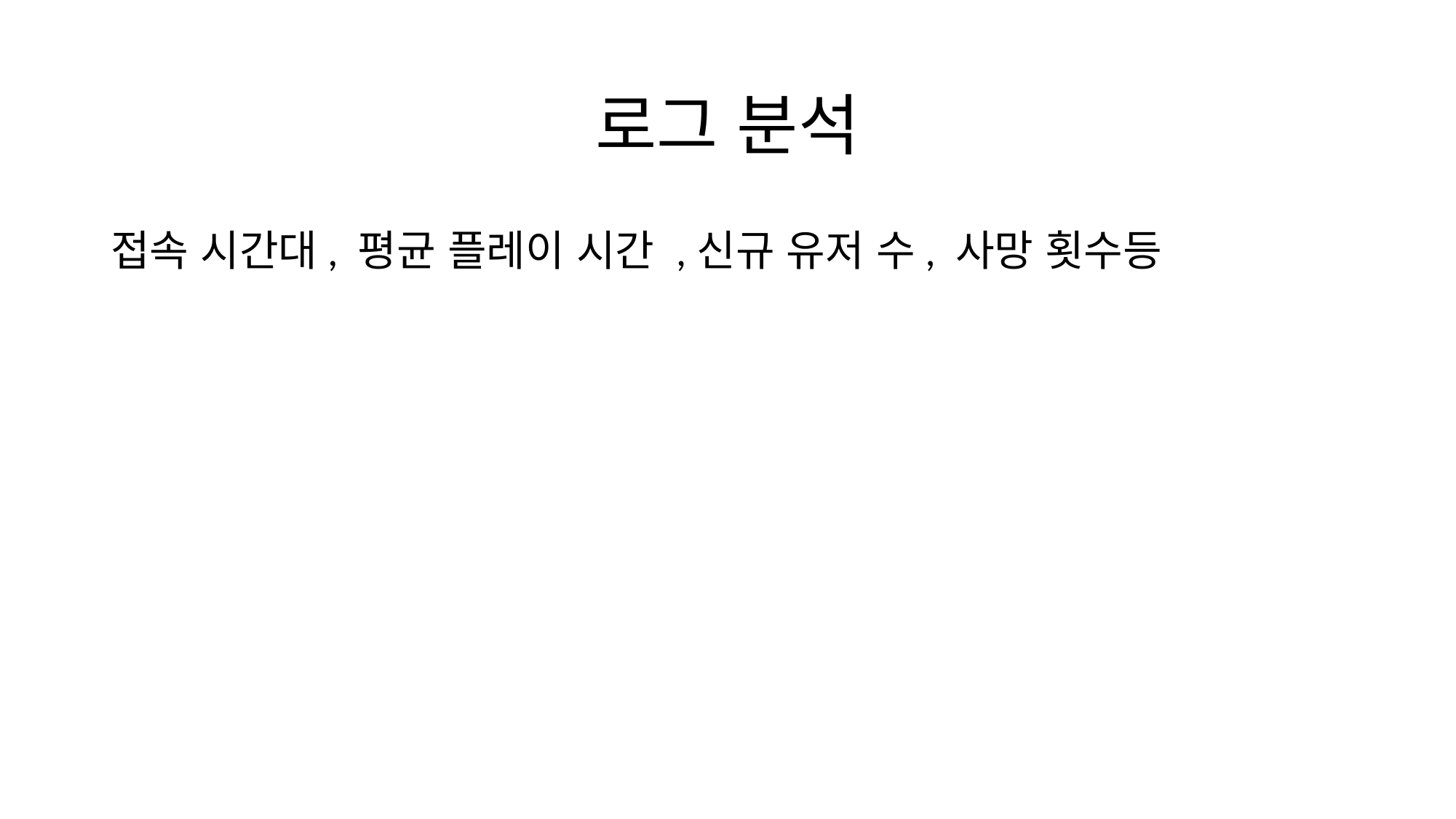

# 로그 분석
접속 시간대, 평균 플레이 시간 ,신규 유저 수, 사망 횟수등